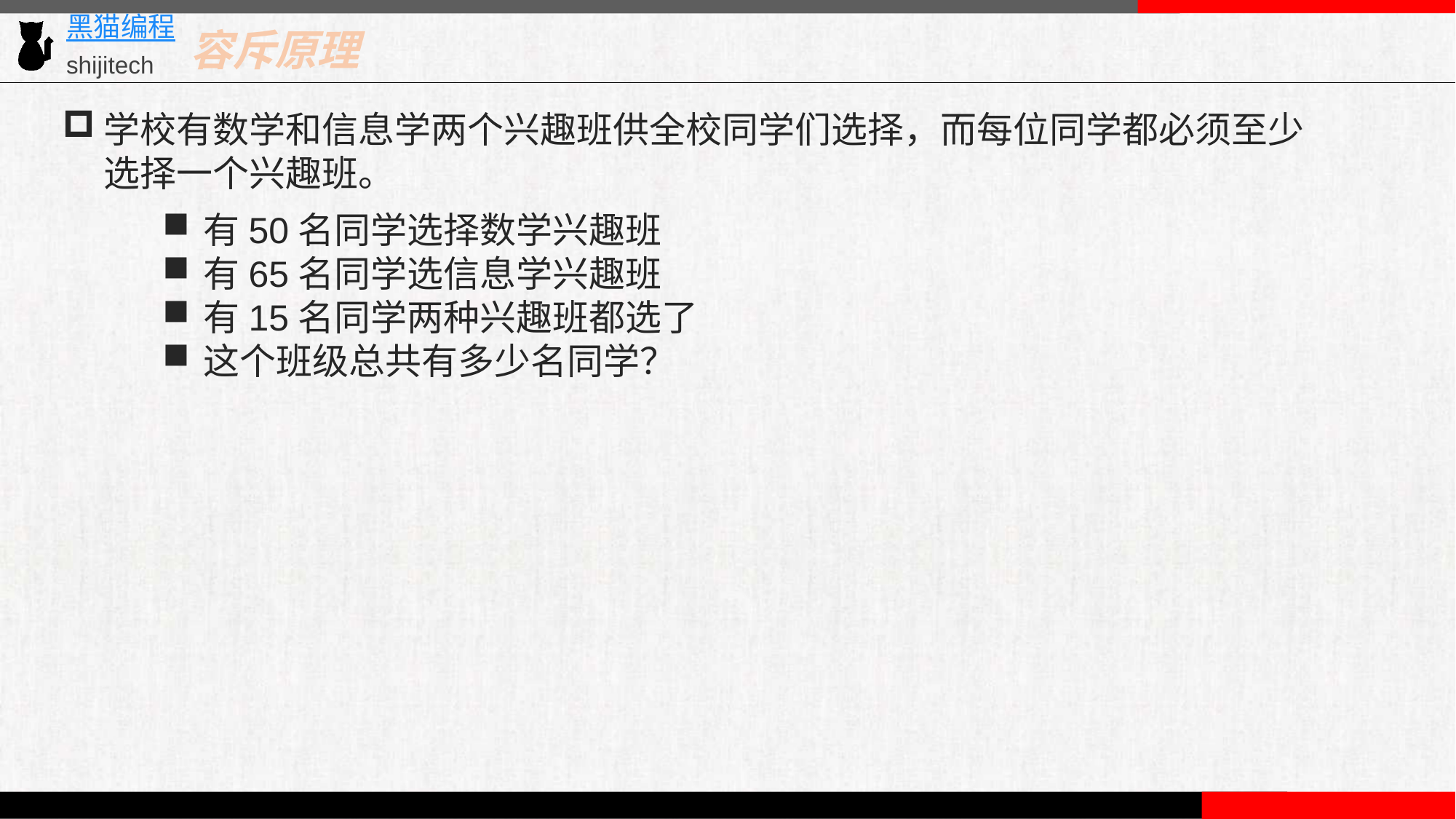

容斥原理
学校有数学和信息学两个兴趣班供全校同学们选择，而每位同学都必须至少
    选择一个兴趣班。

有50名同学选择数学兴趣班
有65名同学选信息学兴趣班
有15名同学两种兴趣班都选了
这个班级总共有多少名同学？